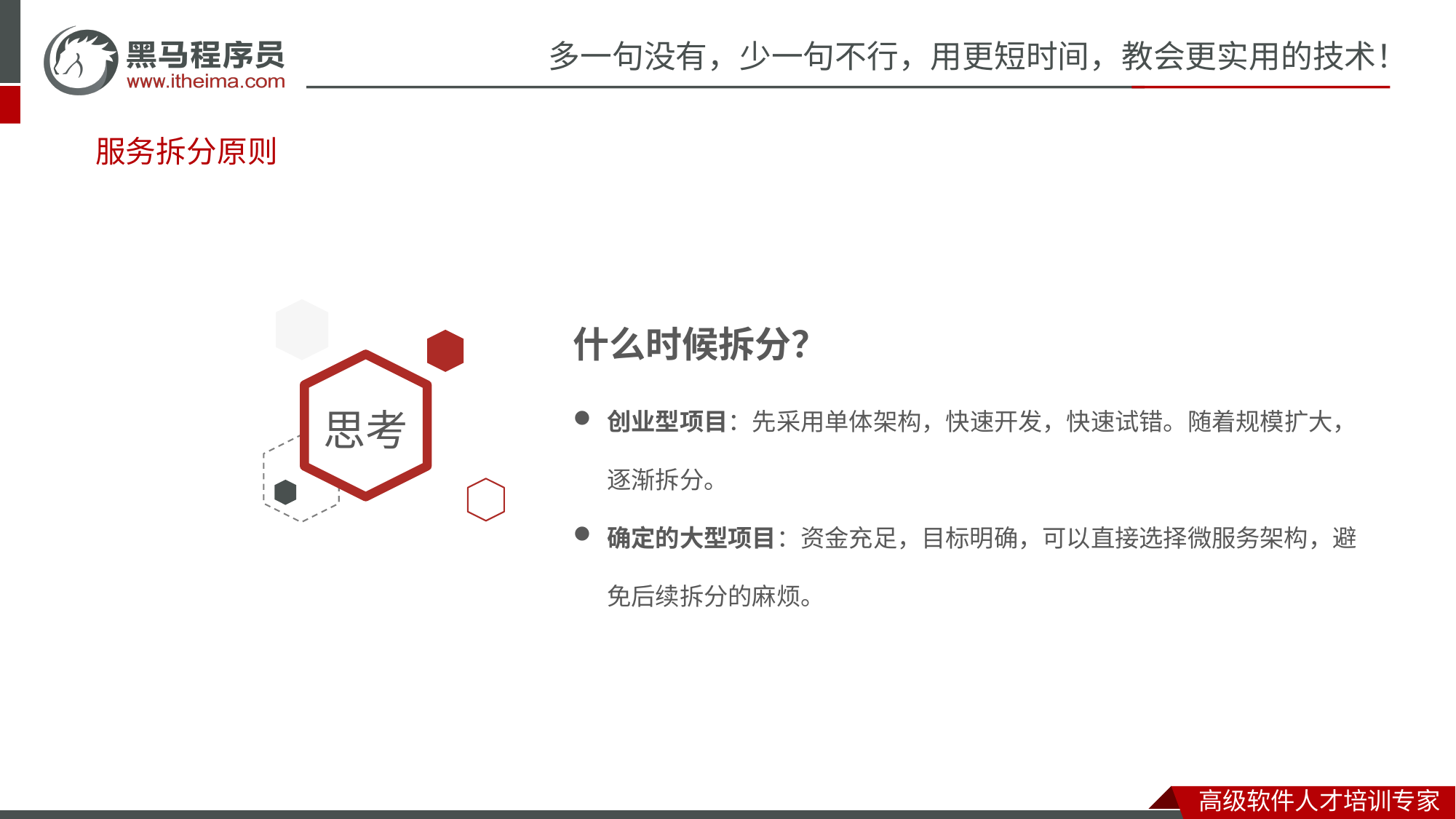

服务拆分原则
什么时候拆分？

创业型项目：先采用单体架构，快速开发，快速试错。随着规模扩大，逐渐拆分。
确定的大型项目：资金充足，目标明确，可以直接选择微服务架构，避免后续拆分的麻烦。
思考